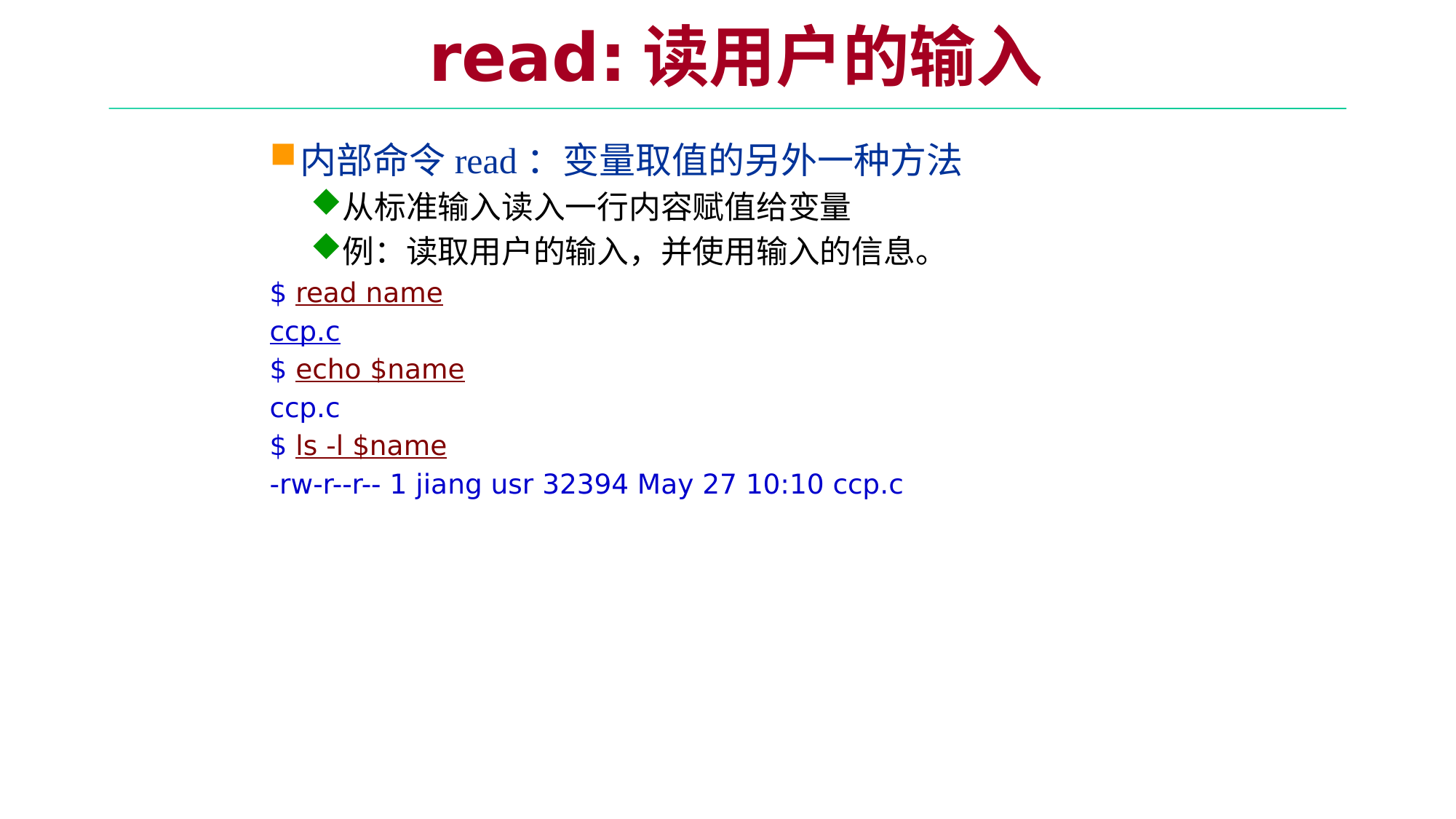

read:读用户的输入
内部命令read：变量取值的另外一种方法
从标准输入读入一行内容赋值给变量
例：读取用户的输入，并使用输入的信息。
$ read name
ccp.c
$ echo $name
ccp.c
$ ls -l $name
-rw-r--r-- 1 jiang usr 32394 May 27 10:10 ccp.c